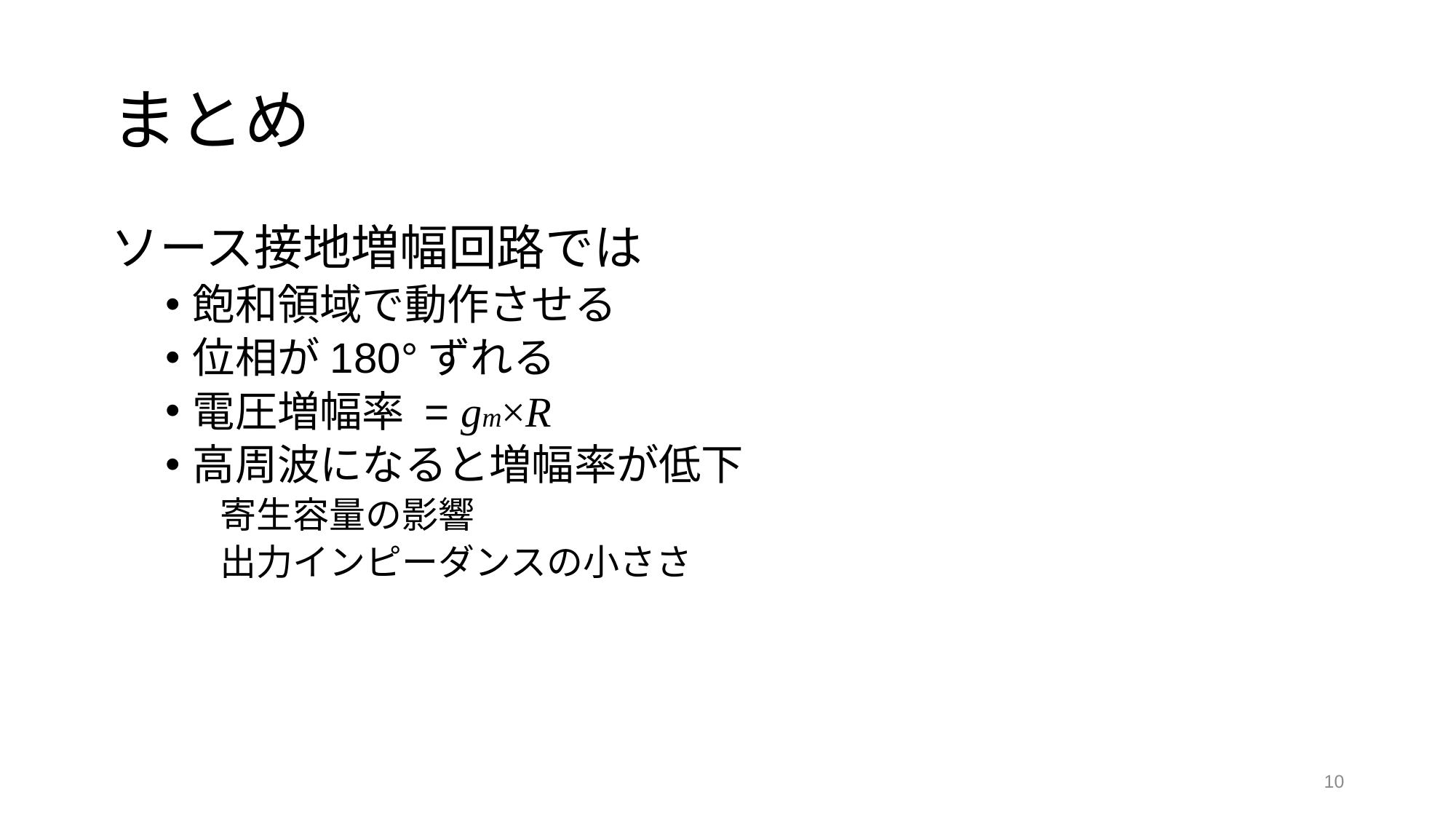

# まとめ
ソース接地増幅回路では
飽和領域で動作させる
位相が180°ずれる
電圧増幅率 = gm×R
高周波になると増幅率が低下
寄生容量の影響
出力インピーダンスの小ささ
10